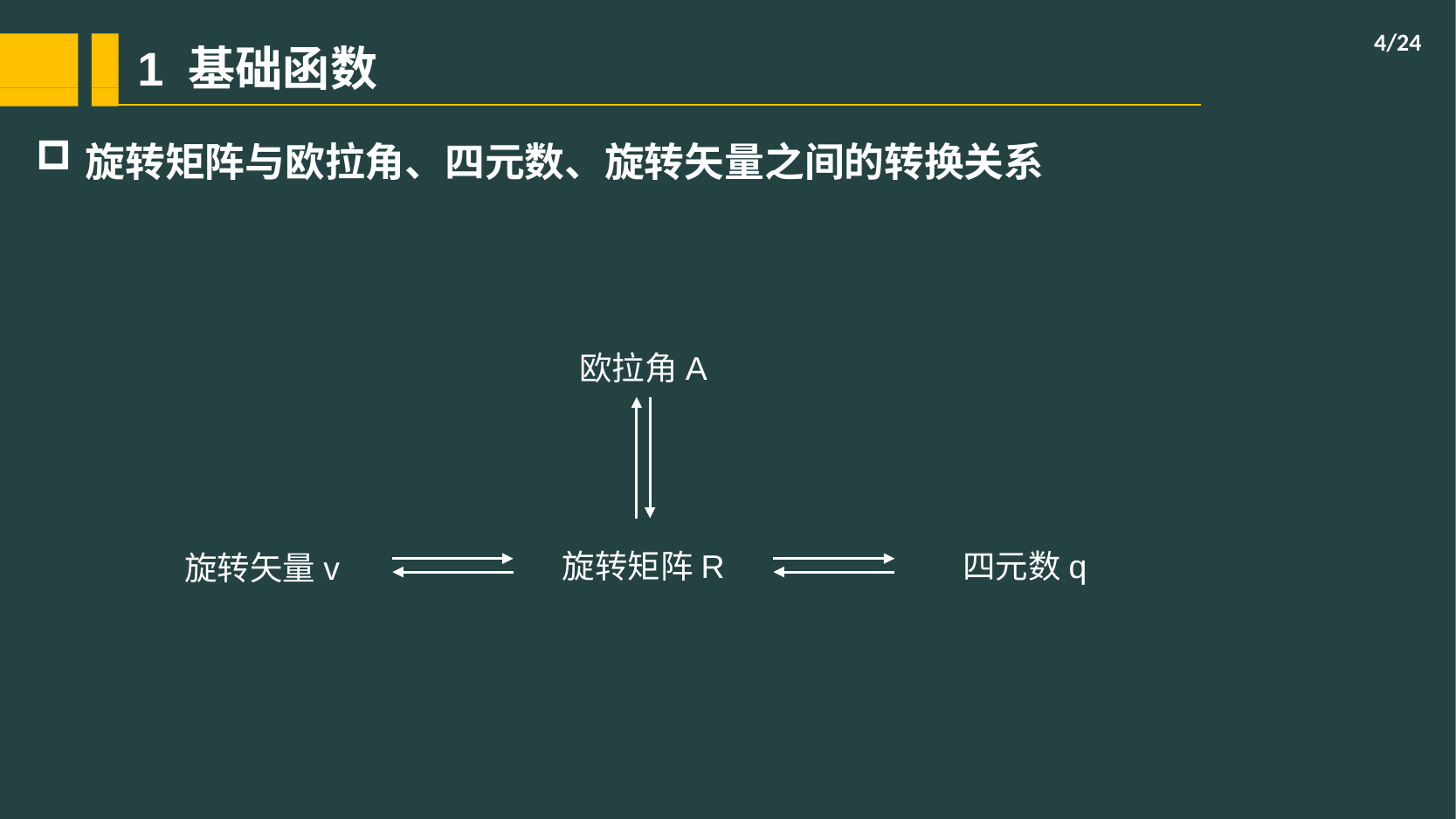

4/24
# 1 基础函数
旋转矩阵与欧拉角、四元数、旋转矢量之间的转换关系
欧拉角A
旋转矩阵R
四元数q
旋转矢量v